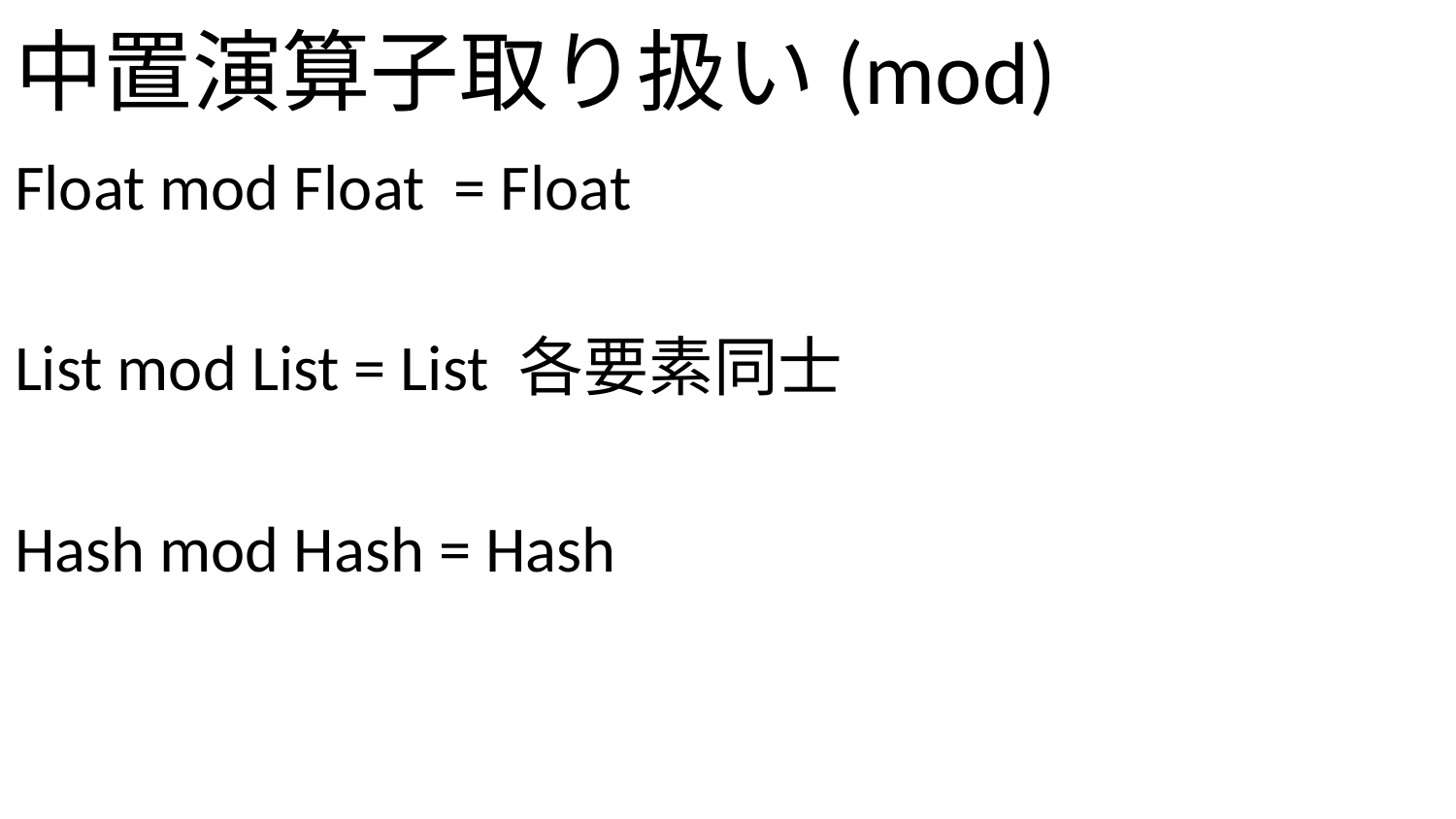

# 中置演算子取り扱い(mod)
Float mod Float  = Float

List mod List = List 各要素同士

Hash mod Hash = Hash